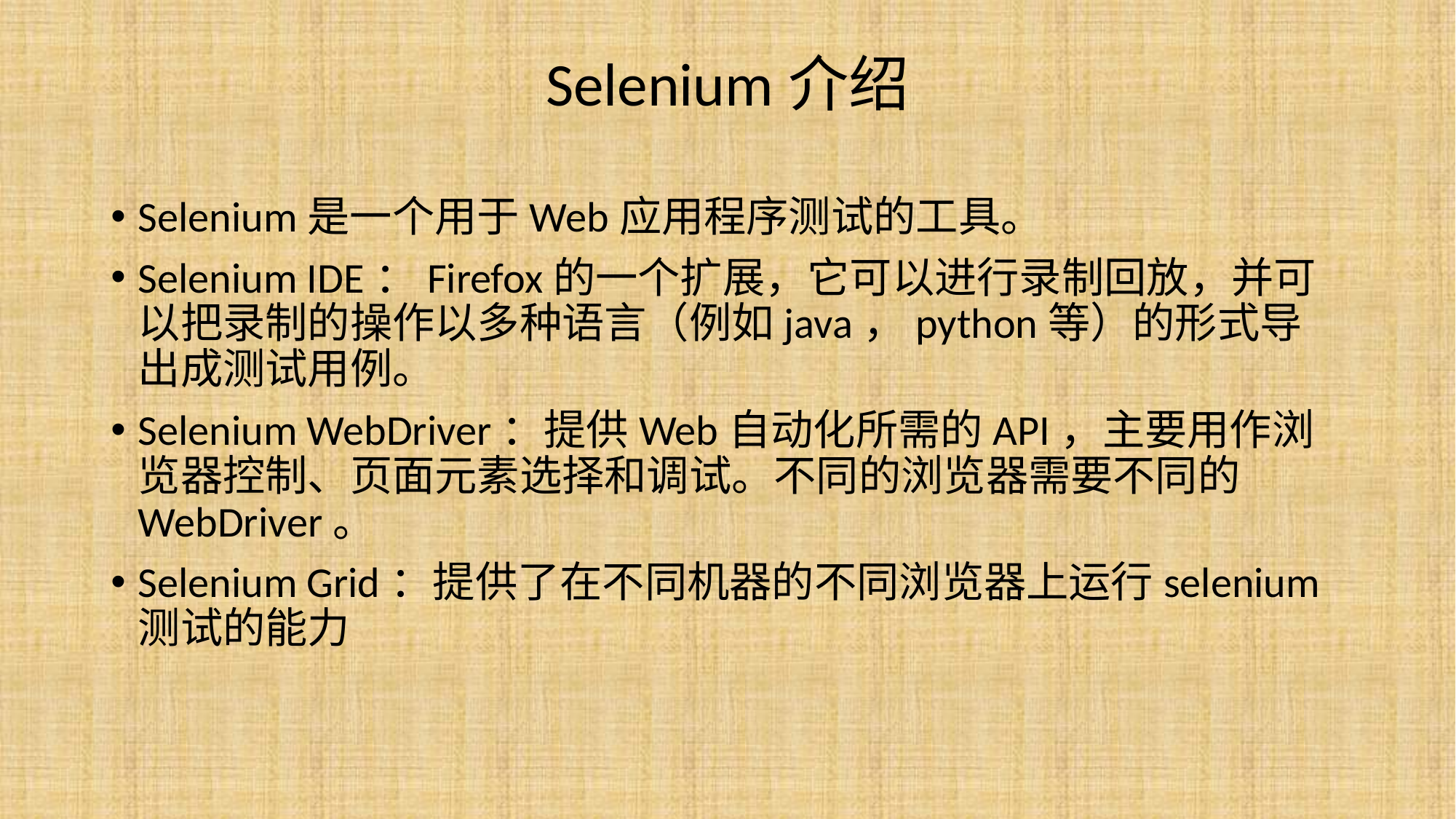

# Selenium介绍
Selenium是一个用于Web应用程序测试的工具。
Selenium IDE：Firefox的一个扩展，它可以进行录制回放，并可以把录制的操作以多种语言（例如java，python等）的形式导出成测试用例。
Selenium WebDriver：提供Web自动化所需的API，主要用作浏览器控制、页面元素选择和调试。不同的浏览器需要不同的WebDriver。
Selenium Grid：提供了在不同机器的不同浏览器上运行selenium测试的能力